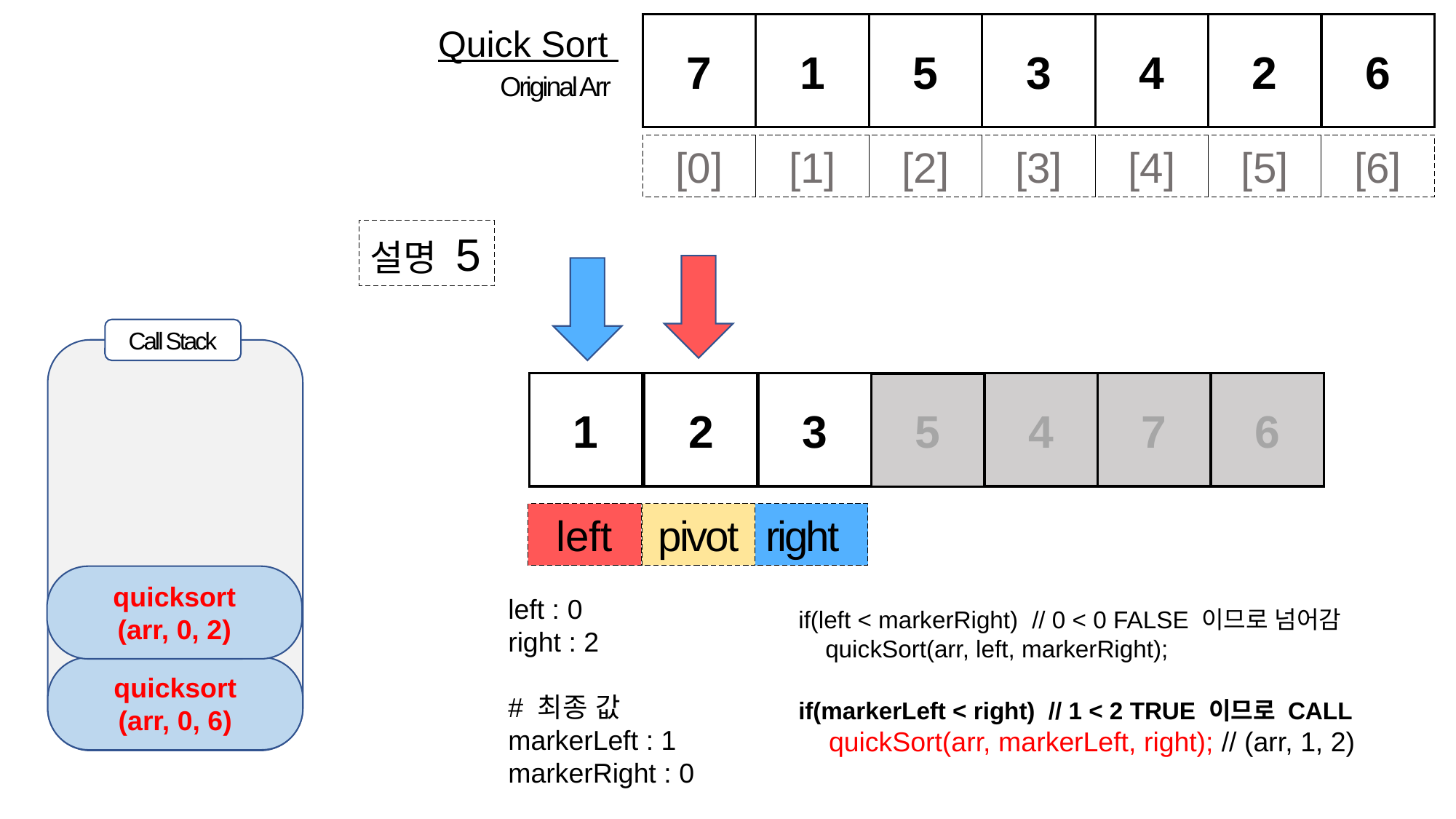

6
3
4
2
7
1
5
Quick Sort
Original Arr
[3]
[4]
[5]
[6]
[0]
[1]
[2]
설명 5

Call Stack

quicksort
(arr, 0, 2)
quicksort
(arr, 0, 6)
2
3
7
6
4
5
1
left
pivot
right
left : 0
right : 2

# 최종 값
markerLeft : 1
markerRight : 0
if(left < markerRight)  // 0 < 0 FALSE 이므로 넘어감
    quickSort(arr, left, markerRight);

if(markerLeft < right)  // 1 < 2 TRUE 이므로 CALL
    quickSort(arr, markerLeft, right); // (arr, 1, 2)